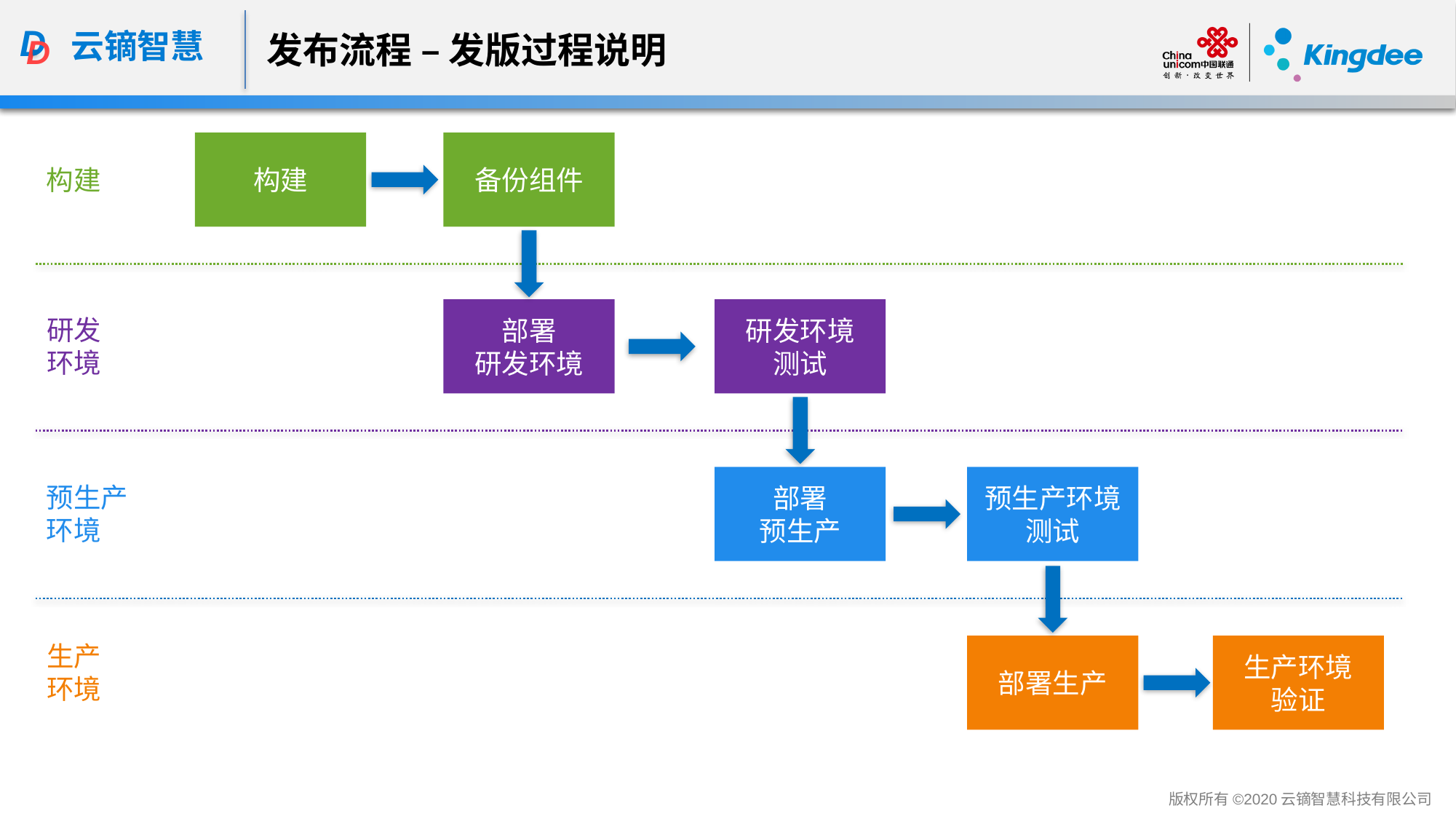

发布流程 – 发版过程说明
构建
备份组件
构建

部署
研发环境
研发环境
测试
研发
环境

部署
预生产
预生产环境
测试
预生产
环境

生产
环境
部署生产
生产环境
验证